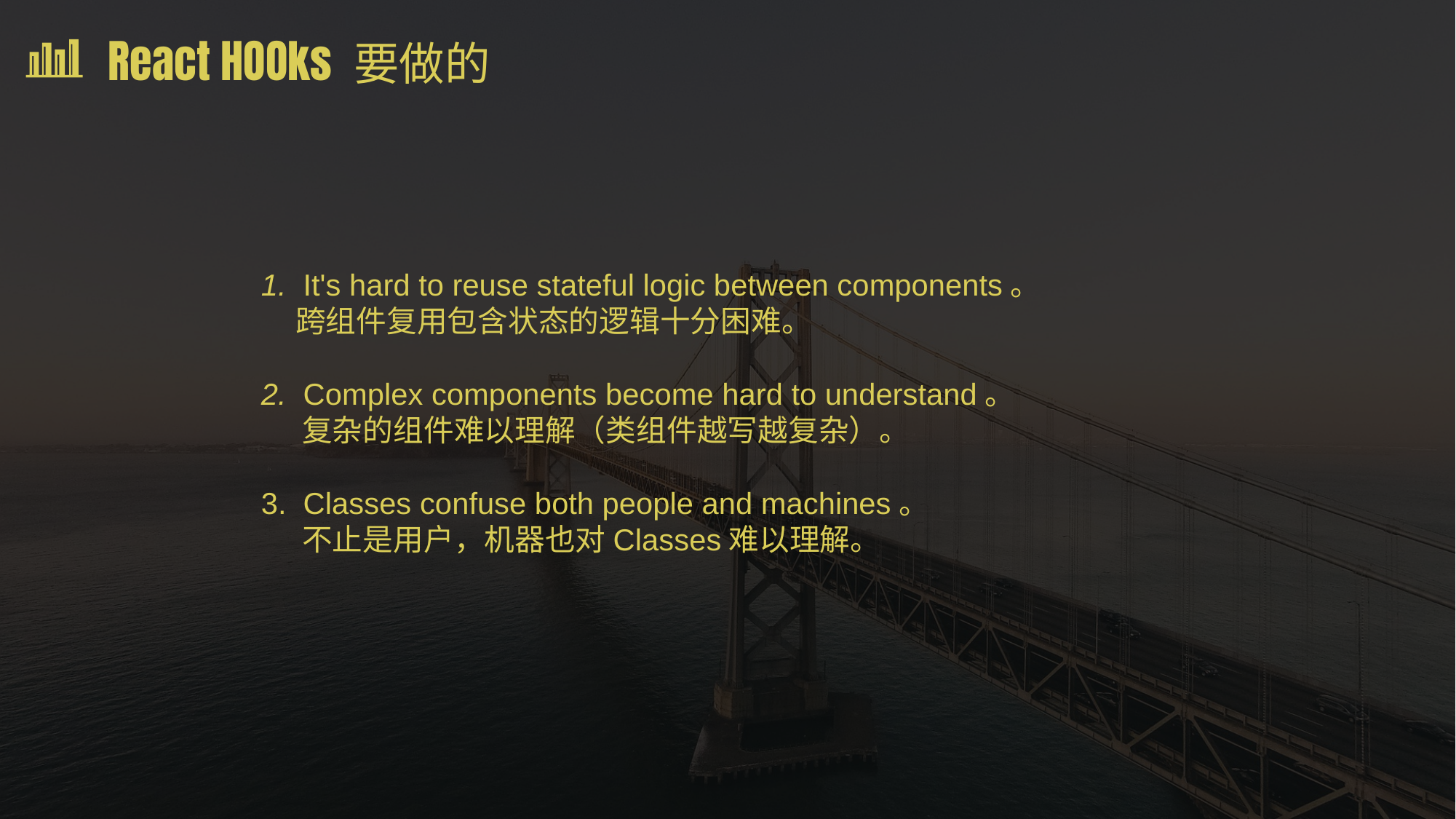

React HOOks 要做的

1.  It's hard to reuse stateful logic between components。
    跨组件复用包含状态的逻辑十分困难。

2.  Complex components become hard to understand。
     复杂的组件难以理解（类组件越写越复杂）。

3.  Classes confuse both people and machines。
     不止是用户，机器也对Classes难以理解。